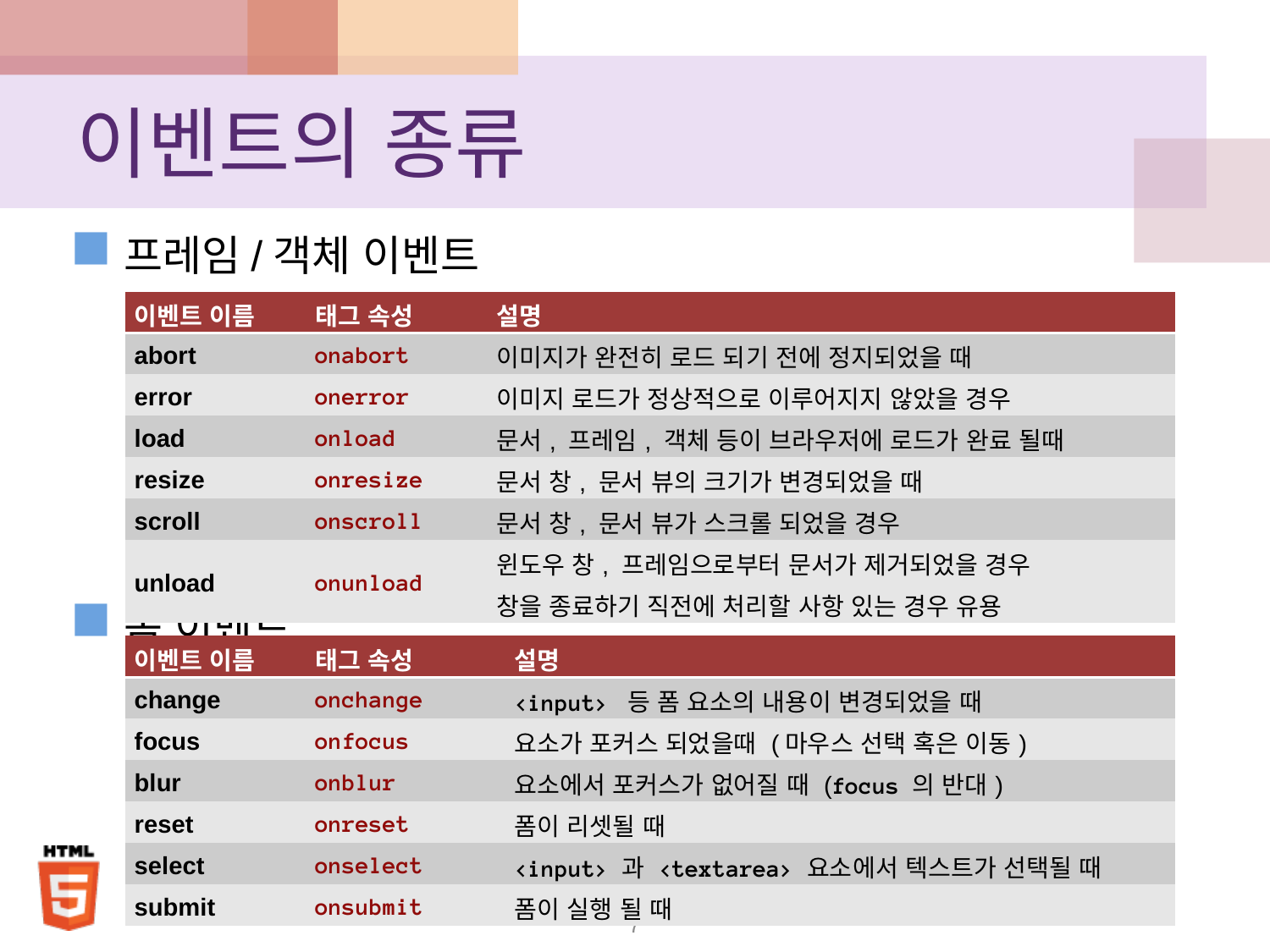

# 이벤트의 종류
프레임/객체 이벤트

폼 이벤트

| 이벤트 이름 | 태그 속성 | 설명 |
| --- | --- | --- |
| abort | onabort | 이미지가 완전히 로드 되기 전에 정지되었을 때 |
| error | onerror | 이미지 로드가 정상적으로 이루어지지 않았을 경우 |
| load | onload | 문서, 프레임, 객체 등이 브라우저에 로드가 완료 될때 |
| resize | onresize | 문서 창, 문서 뷰의 크기가 변경되었을 때 |
| scroll | onscroll | 문서 창, 문서 뷰가 스크롤 되었을 경우 |
| unload | onunload | 윈도우 창, 프레임으로부터 문서가 제거되었을 경우 창을 종료하기 직전에 처리할 사항 있는 경우 유용 |
| 이벤트 이름 | 태그 속성 | 설명 |
| --- | --- | --- |
| change | onchange | <input> 등 폼 요소의 내용이 변경되었을 때 |
| focus | onfocus | 요소가 포커스 되었을때 (마우스 선택 혹은 이동) |
| blur | onblur | 요소에서 포커스가 없어질 때 (focus 의 반대) |
| reset | onreset | 폼이 리셋될 때 |
| select | onselect | <input> 과 <textarea> 요소에서 텍스트가 선택될 때 |
| submit | onsubmit | 폼이 실행 될 때 |
7